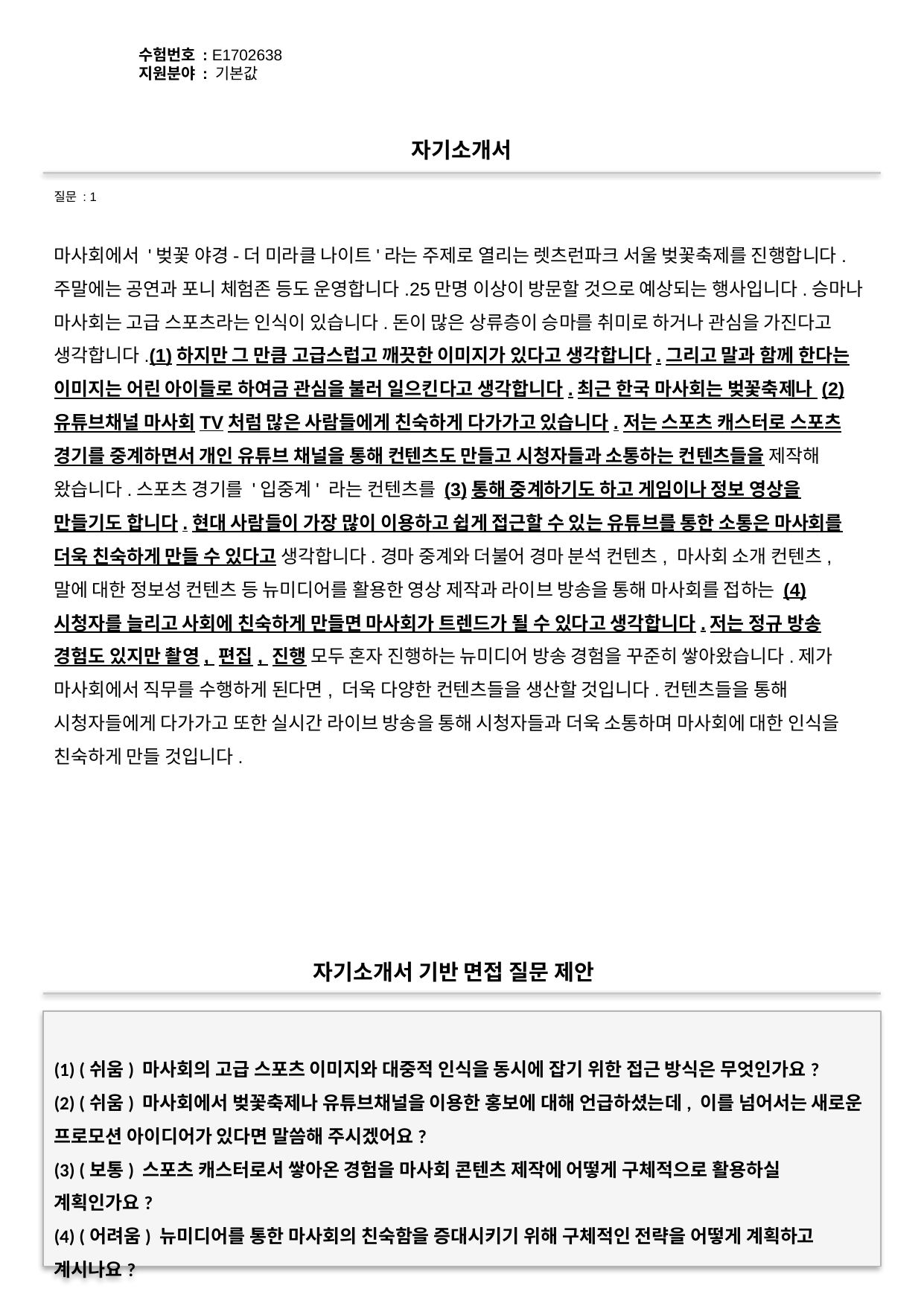

수험번호 : E1702638
지원분야 : 기본값
#

자기소개서

질문 : 1

마사회에서 '벚꽃 야경-더 미라클 나이트'라는 주제로 열리는 렛츠런파크 서울 벚꽃축제를 진행합니다.주말에는 공연과 포니 체험존 등도 운영합니다.25만명 이상이 방문할 것으로 예상되는 행사입니다.승마나 마사회는 고급 스포츠라는 인식이 있습니다.돈이 많은 상류층이 승마를 취미로 하거나 관심을 가진다고 생각합니다.(1)하지만 그 만큼 고급스럽고 깨끗한 이미지가 있다고 생각합니다.그리고 말과 함께 한다는 이미지는 어린 아이들로 하여금 관심을 불러 일으킨다고 생각합니다.최근 한국 마사회는 벚꽃축제나 (2)유튜브채널 마사회TV처럼 많은 사람들에게 친숙하게 다가가고 있습니다.저는 스포츠 캐스터로 스포츠 경기를 중계하면서 개인 유튜브 채널을 통해 컨텐츠도 만들고 시청자들과 소통하는 컨텐츠들을 제작해 왔습니다.스포츠 경기를 '입중계' 라는 컨텐츠를 (3)통해 중계하기도 하고 게임이나 정보 영상을 만들기도 합니다.현대 사람들이 가장 많이 이용하고 쉽게 접근할 수 있는 유튜브를 통한 소통은 마사회를 더욱 친숙하게 만들 수 있다고 생각합니다.경마 중계와 더불어 경마 분석 컨텐츠, 마사회 소개 컨텐츠, 말에 대한 정보성 컨텐츠 등 뉴미디어를 활용한 영상 제작과 라이브 방송을 통해 마사회를 접하는 (4)시청자를 늘리고 사회에 친숙하게 만들면 마사회가 트렌드가 될 수 있다고 생각합니다.저는 정규 방송 경험도 있지만 촬영, 편집, 진행 모두 혼자 진행하는 뉴미디어 방송 경험을 꾸준히 쌓아왔습니다.제가 마사회에서 직무를 수행하게 된다면, 더욱 다양한 컨텐츠들을 생산할 것입니다.컨텐츠들을 통해 시청자들에게 다가가고 또한 실시간 라이브 방송을 통해 시청자들과 더욱 소통하며 마사회에 대한 인식을 친숙하게 만들 것입니다.

자기소개서 기반 면접 질문 제안

(1) (쉬움) 마사회의 고급 스포츠 이미지와 대중적 인식을 동시에 잡기 위한 접근 방식은 무엇인가요?
(2) (쉬움) 마사회에서 벚꽃축제나 유튜브채널을 이용한 홍보에 대해 언급하셨는데, 이를 넘어서는 새로운 프로모션 아이디어가 있다면 말씀해 주시겠어요?
(3) (보통) 스포츠 캐스터로서 쌓아온 경험을 마사회 콘텐츠 제작에 어떻게 구체적으로 활용하실 계획인가요?
(4) (어려움) 뉴미디어를 통한 마사회의 친숙함을 증대시키기 위해 구체적인 전략을 어떻게 계획하고 계시나요?